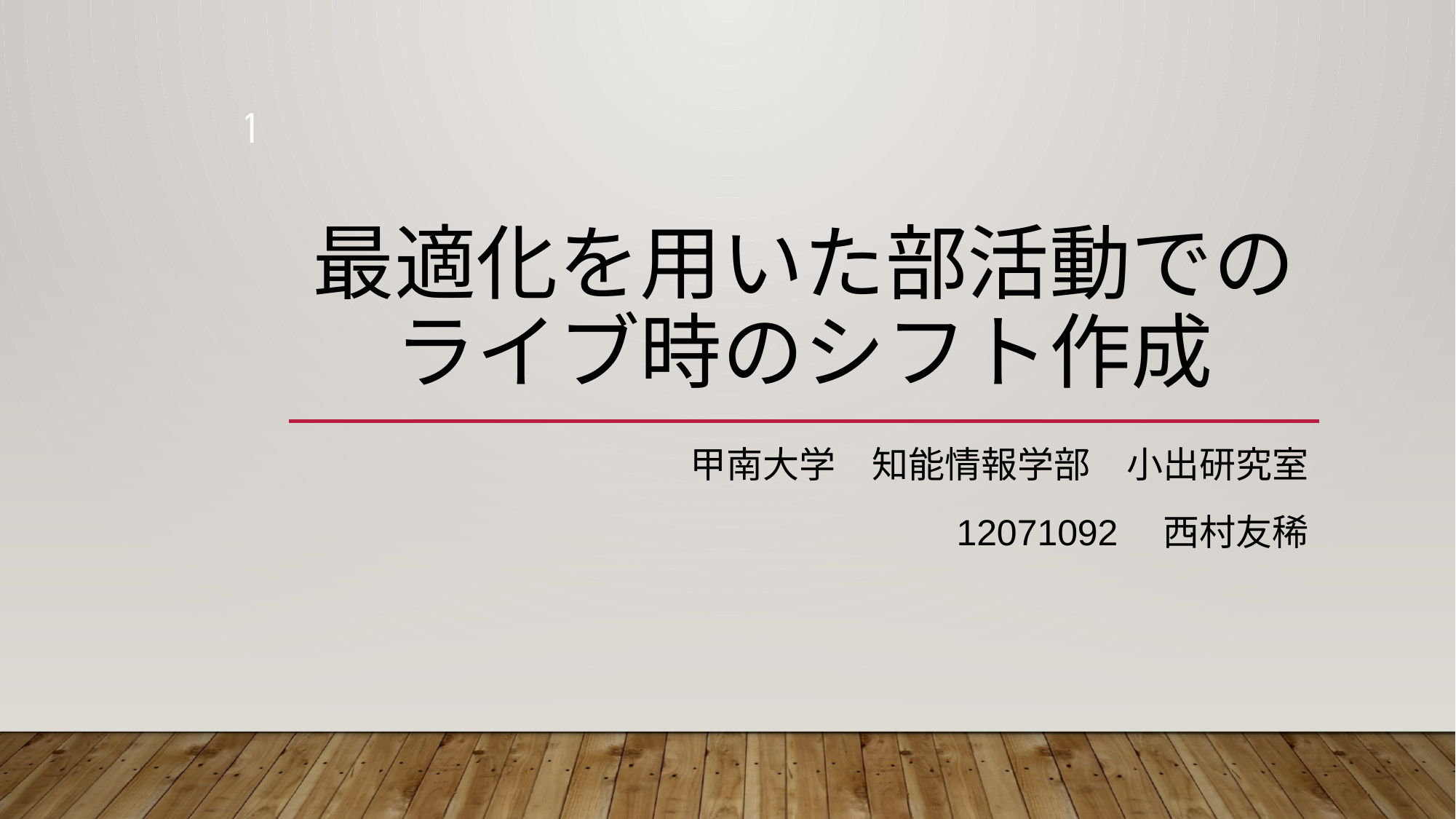

1
# 最適化を用いた部活動での ライブ時のシフト作成
甲南大学　知能情報学部　小出研究室
12071092　西村友稀